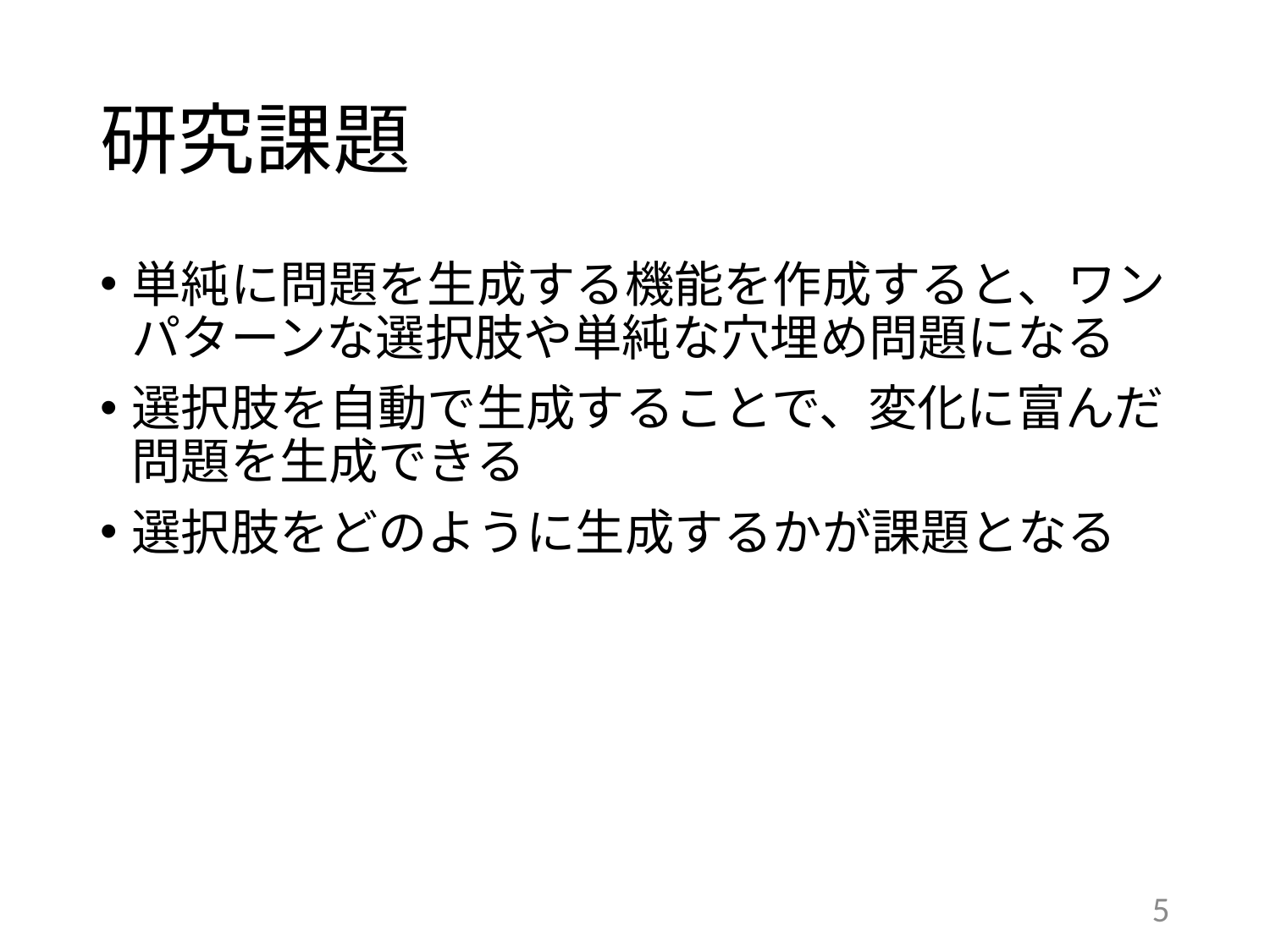

# 研究課題
単純に問題を生成する機能を作成すると、ワンパターンな選択肢や単純な穴埋め問題になる
選択肢を自動で生成することで、変化に富んだ問題を生成できる
選択肢をどのように生成するかが課題となる
5